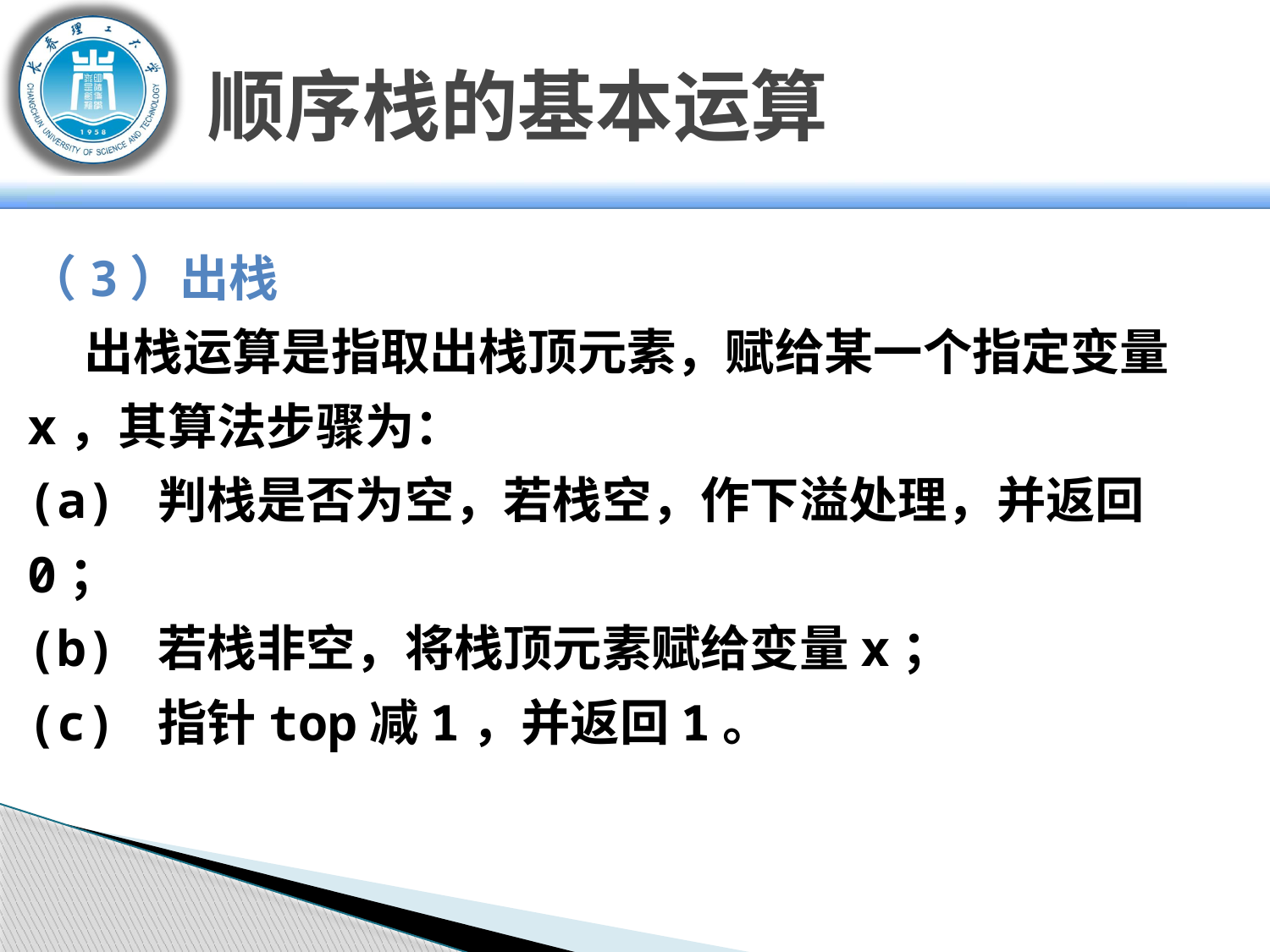

# 顺序栈的基本运算
（3）出栈
    出栈运算是指取出栈顶元素，赋给某一个指定变量x，其算法步骤为：
(a) 判栈是否为空，若栈空，作下溢处理，并返回0；
(b) 若栈非空，将栈顶元素赋给变量x；
(c) 指针top减1，并返回1。